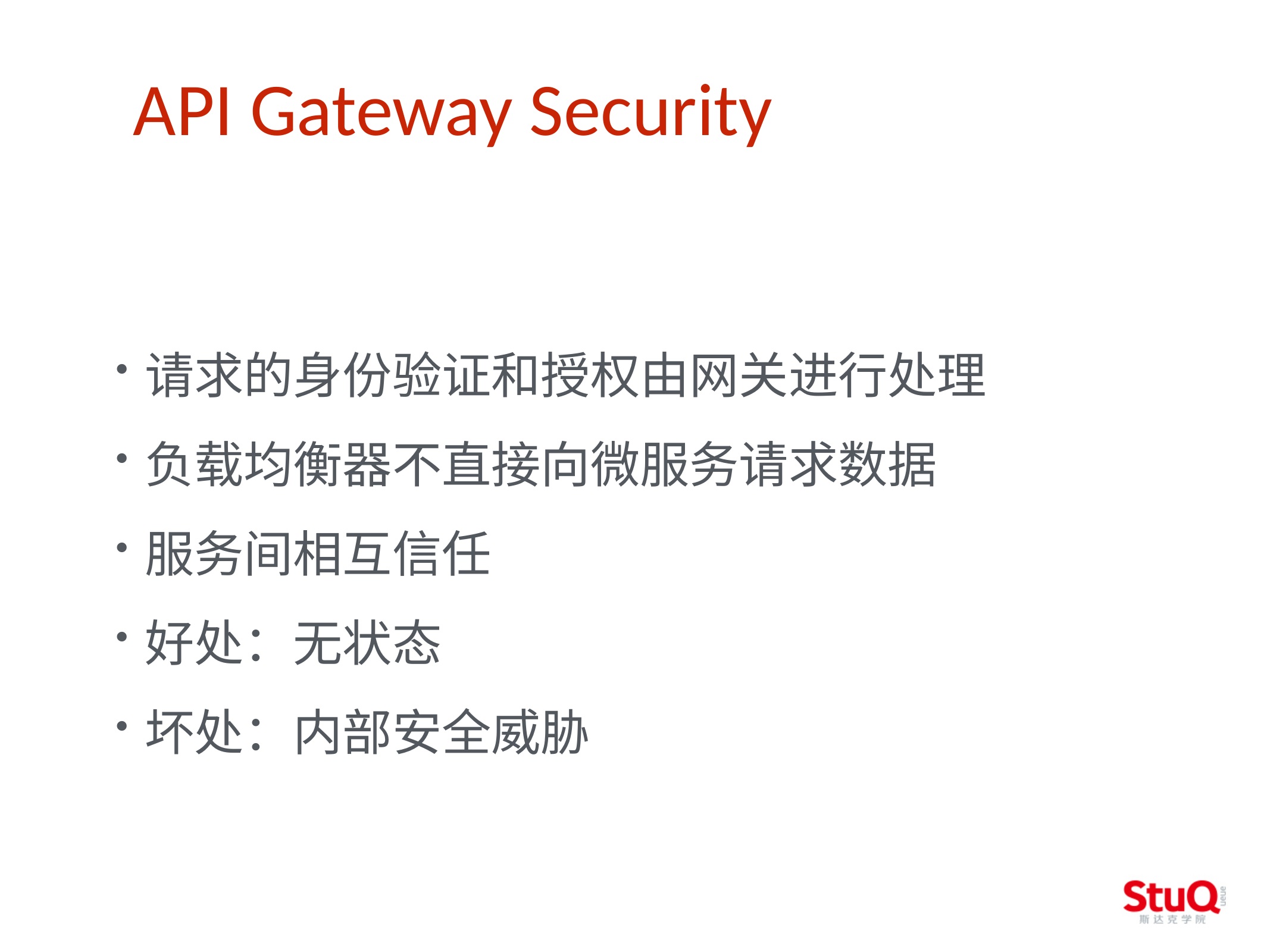

API Gateway Security
请求的身份验证和授权由网关进行处理
负载均衡器不直接向微服务请求数据
服务间相互信任
好处：无状态
坏处：内部安全威胁